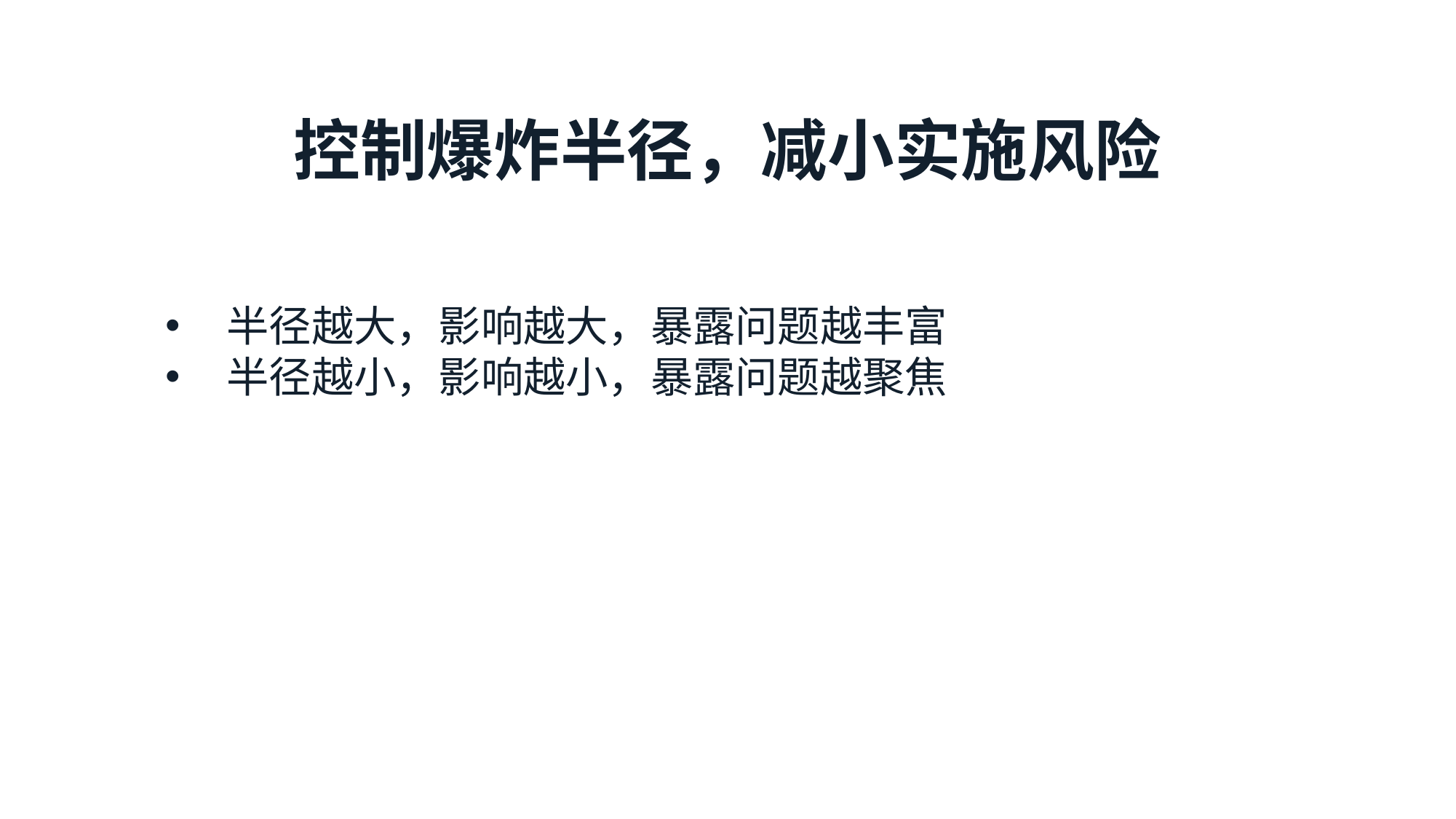

控制爆炸半径，减⼩实施⻛险
半径越大，影响越大，暴露问题越丰富
半径越小，影响越小，暴露问题越聚焦